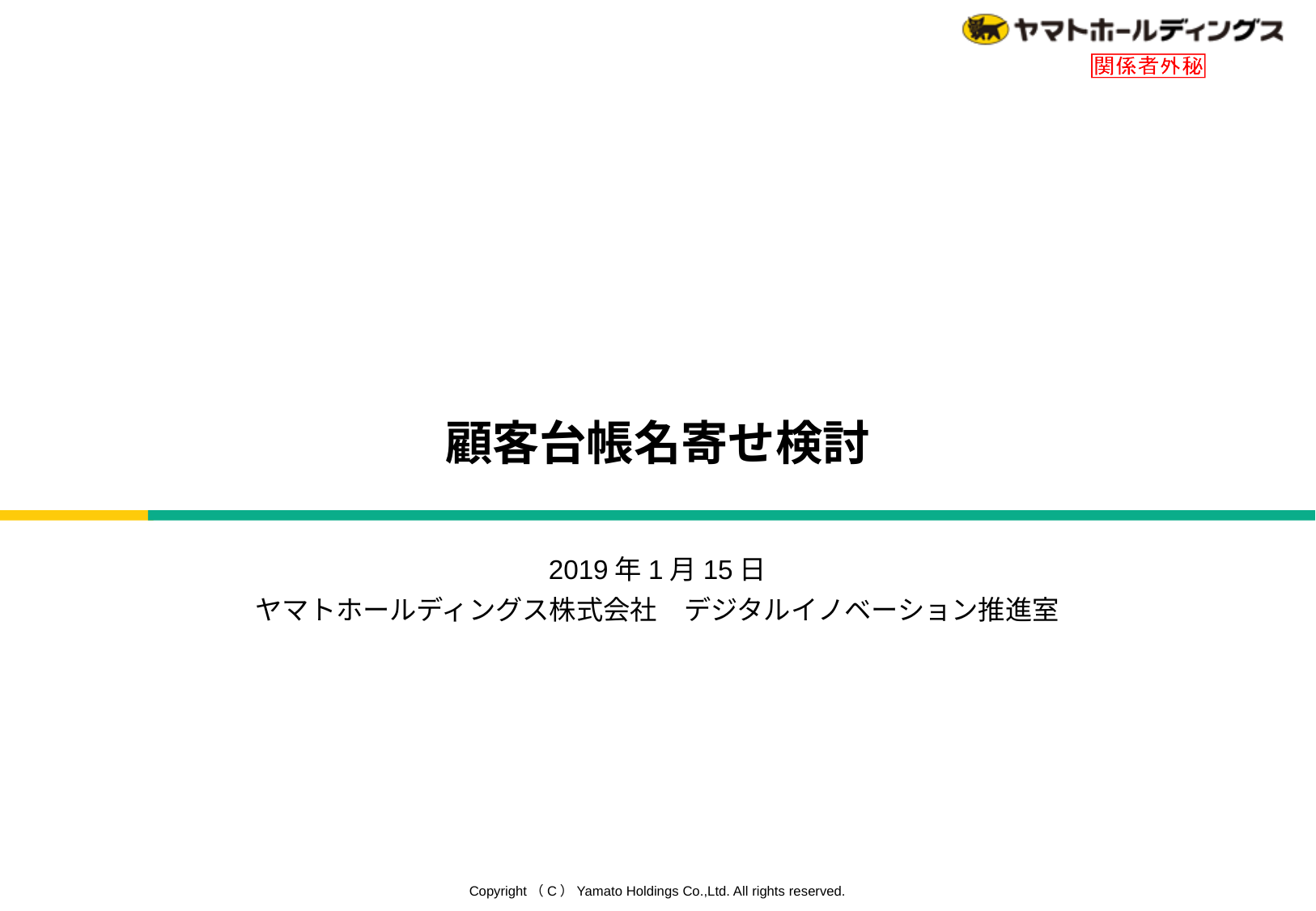

# 顧客台帳名寄せ検討
2019年1月15日
ヤマトホールディングス株式会社　デジタルイノベーション推進室